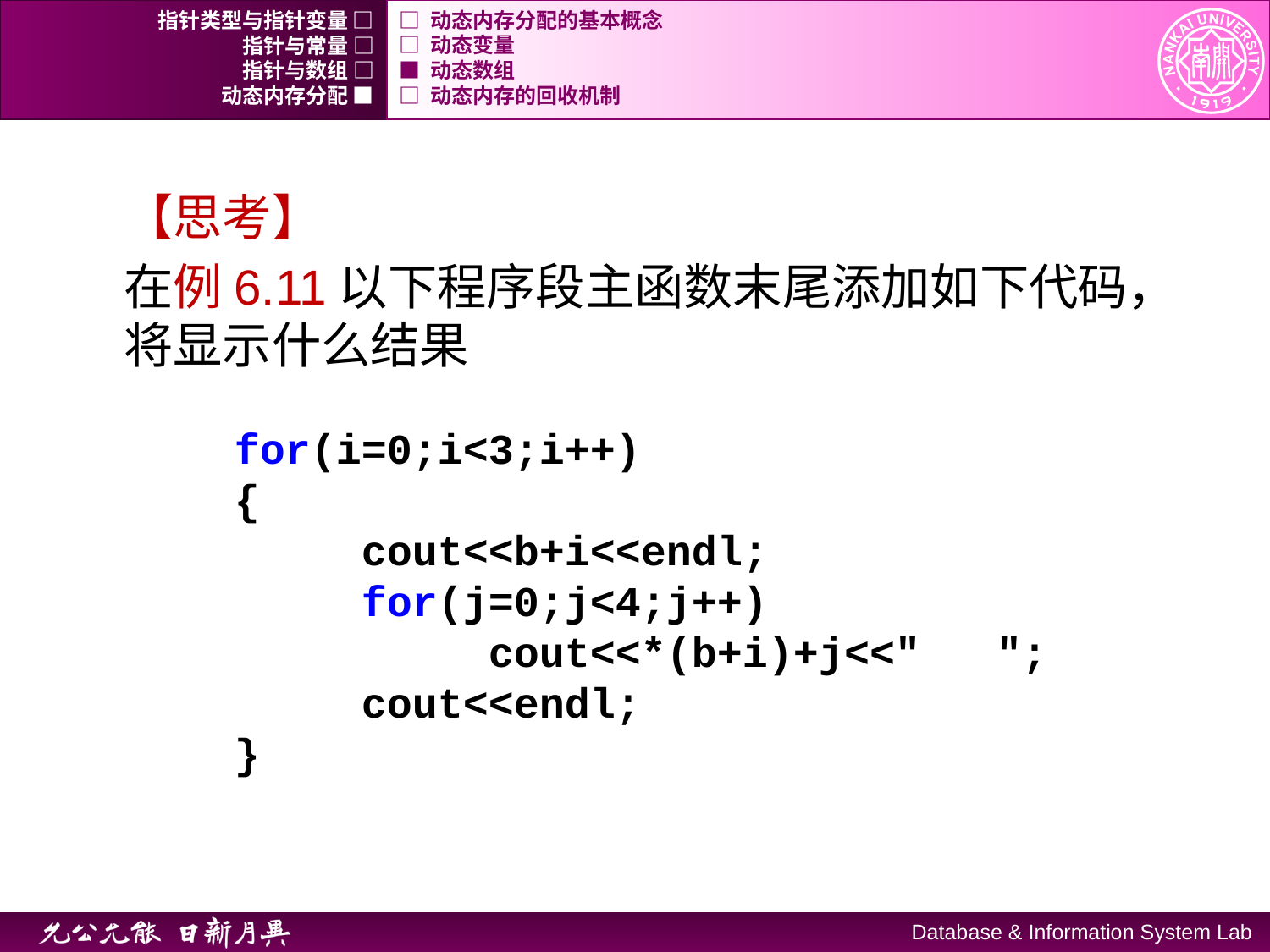

指针类型与指针变量 □
□ 动态内存分配的基本概念
指针与常量 □
□ 动态变量
指针与数组 □
■ 动态数组
动态内存分配 ■
□ 动态内存的回收机制
【思考】
在例6.11以下程序段主函数末尾添加如下代码，将显示什么结果
	for(i=0;i<3;i++)
	{
		cout<<b+i<<endl;
		for(j=0;j<4;j++)
			cout<<*(b+i)+j<<"	";
		cout<<endl;
	}